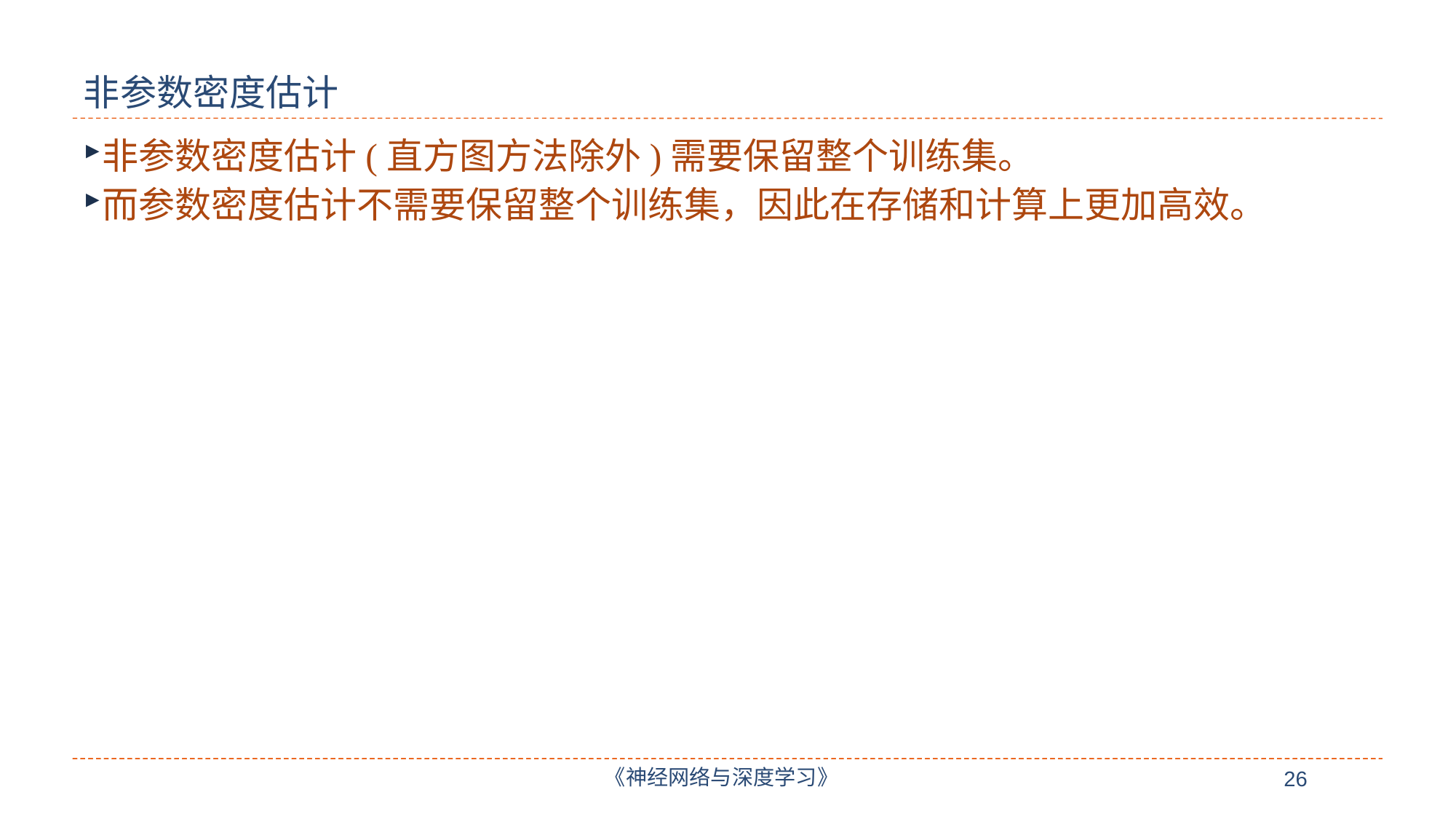

# 非参数密度估计
非参数密度估计(直方图方法除外)需要保留整个训练集。
而参数密度估计不需要保留整个训练集，因此在存储和计算上更加高效。